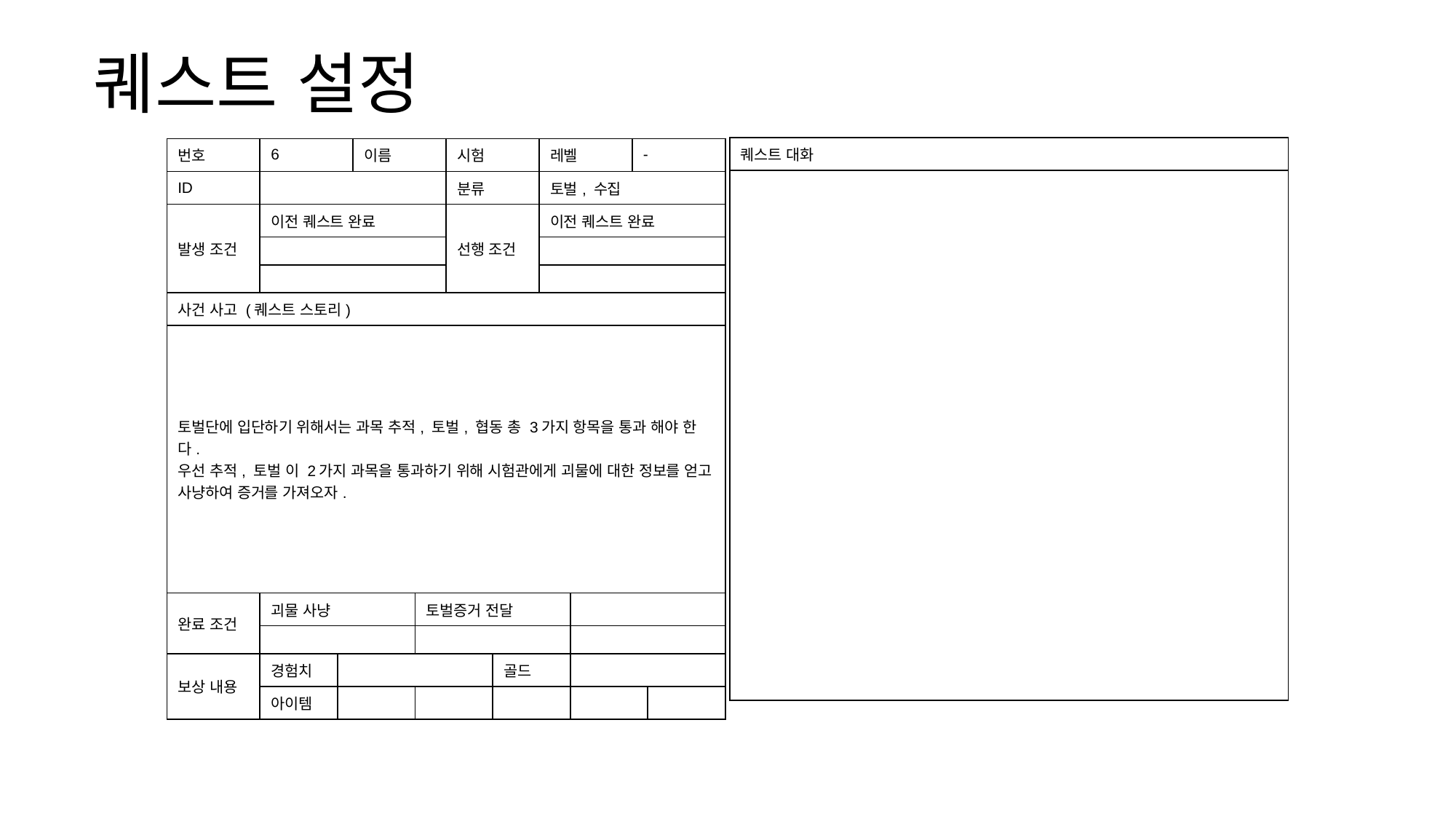

퀘스트 설정
| 퀘스트 대화 |
| --- |
|  |
| 번호 | 6 |  | 이름 |  | 시험 |  | 레벨 |  | - |  |
| --- | --- | --- | --- | --- | --- | --- | --- | --- | --- | --- |
| ID |  |  |  |  | 분류 |  | 토벌, 수집 |  |  |  |
| 발생 조건 | 이전 퀘스트 완료 |  |  |  | 선행 조건 |  | 이전 퀘스트 완료 |  |  |  |
|  |  |  |  |  |  |  |  |  |  |  |
|  |  |  |  |  |  |  |  |  |  |  |
| 사건 사고 (퀘스트 스토리) |  |  |  |  |  |  |  |  |  |  |
| 토벌단에 입단하기 위해서는 과목 추적, 토벌, 협동 총 3가지 항목을 통과 해야 한다. 우선 추적, 토벌 이 2가지 과목을 통과하기 위해 시험관에게 괴물에 대한 정보를 얻고 사냥하여 증거를 가져오자. |  |  |  |  |  |  |  |  |  |  |
| 완료 조건 | 괴물 사냥 |  |  | 토벌증거 전달 |  |  |  |  |  |  |
|  |  |  |  |  |  |  |  |  |  |  |
| 보상 내용 | 경험치 |  |  |  |  | 골드 |  |  |  |  |
|  | 아이템 |  |  |  |  |  |  |  |  |  |